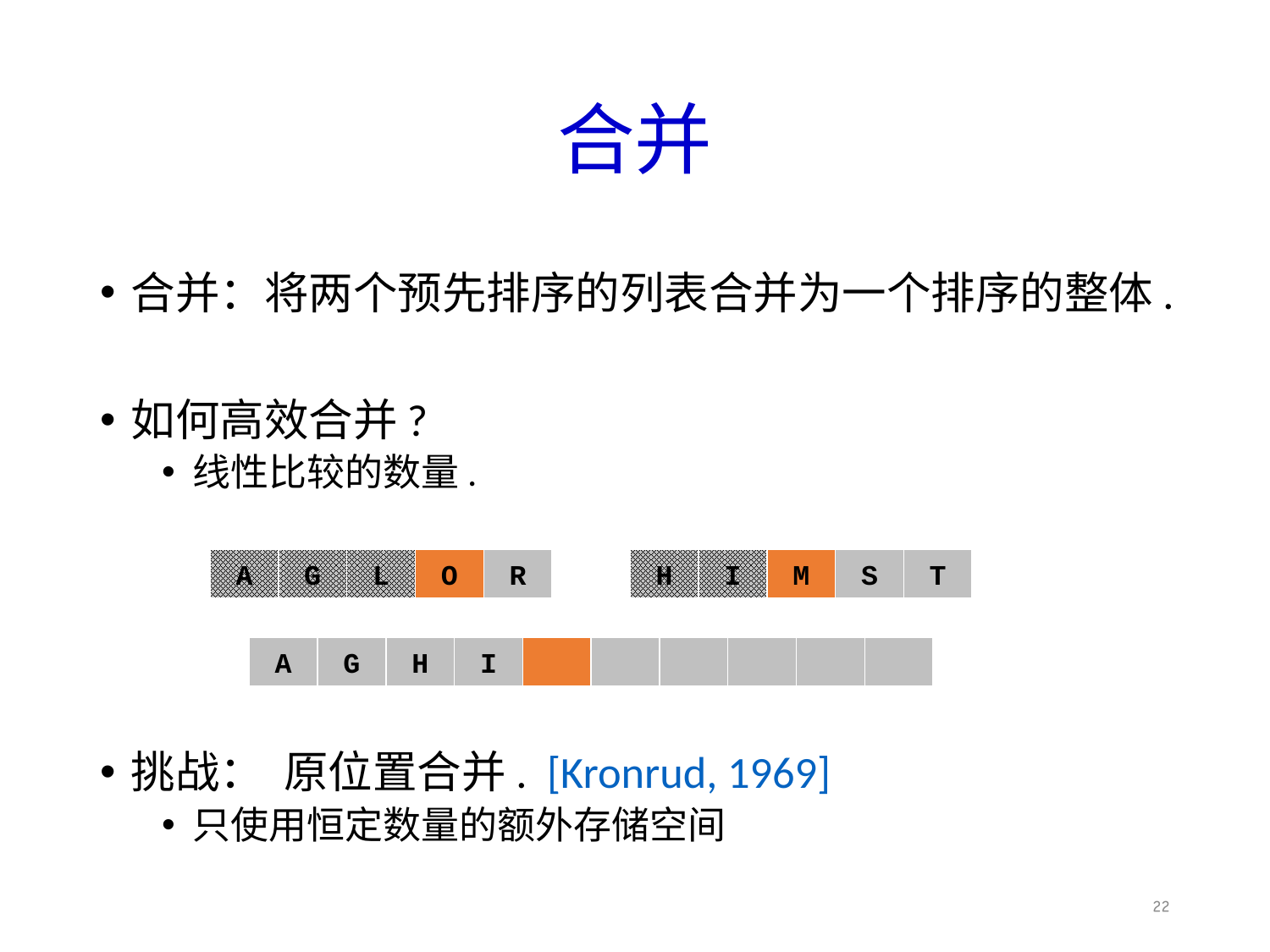

# 合并
合并：将两个预先排序的列表合并为一个排序的整体.

如何高效合并?
线性比较的数量.

挑战：  原位置合并.  [Kronrud, 1969]
只使用恒定数量的额外存储空间

A
G
L
O
R
H
I
M
S
T
A
G
H
I

22